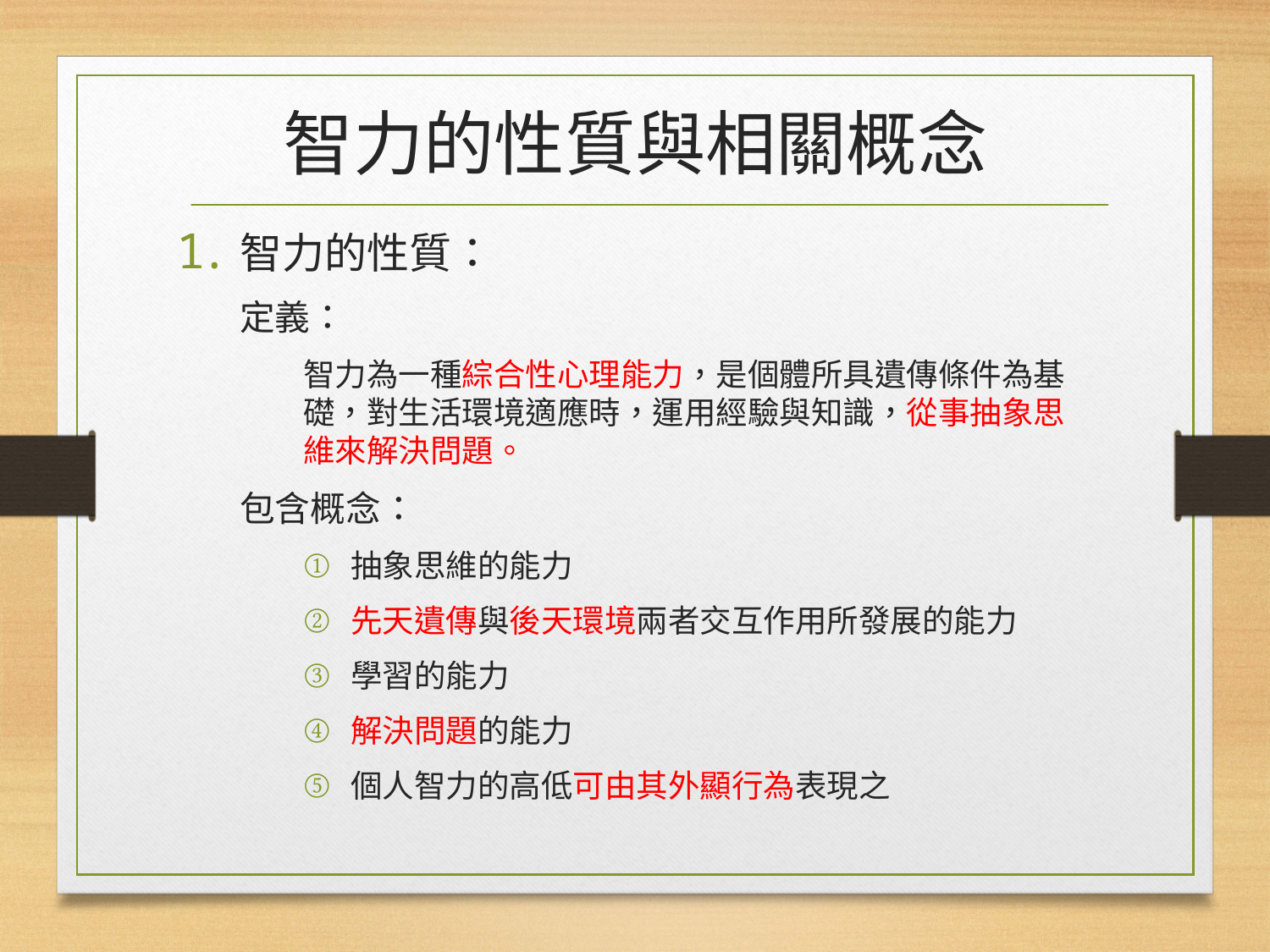

# 智力的性質與相關概念
智力的性質：
定義：
智力為一種綜合性心理能力，是個體所具遺傳條件為基礎，對生活環境適應時，運用經驗與知識，從事抽象思維來解決問題。
包含概念：
抽象思維的能力
先天遺傳與後天環境兩者交互作用所發展的能力
學習的能力
解決問題的能力
個人智力的高低可由其外顯行為表現之